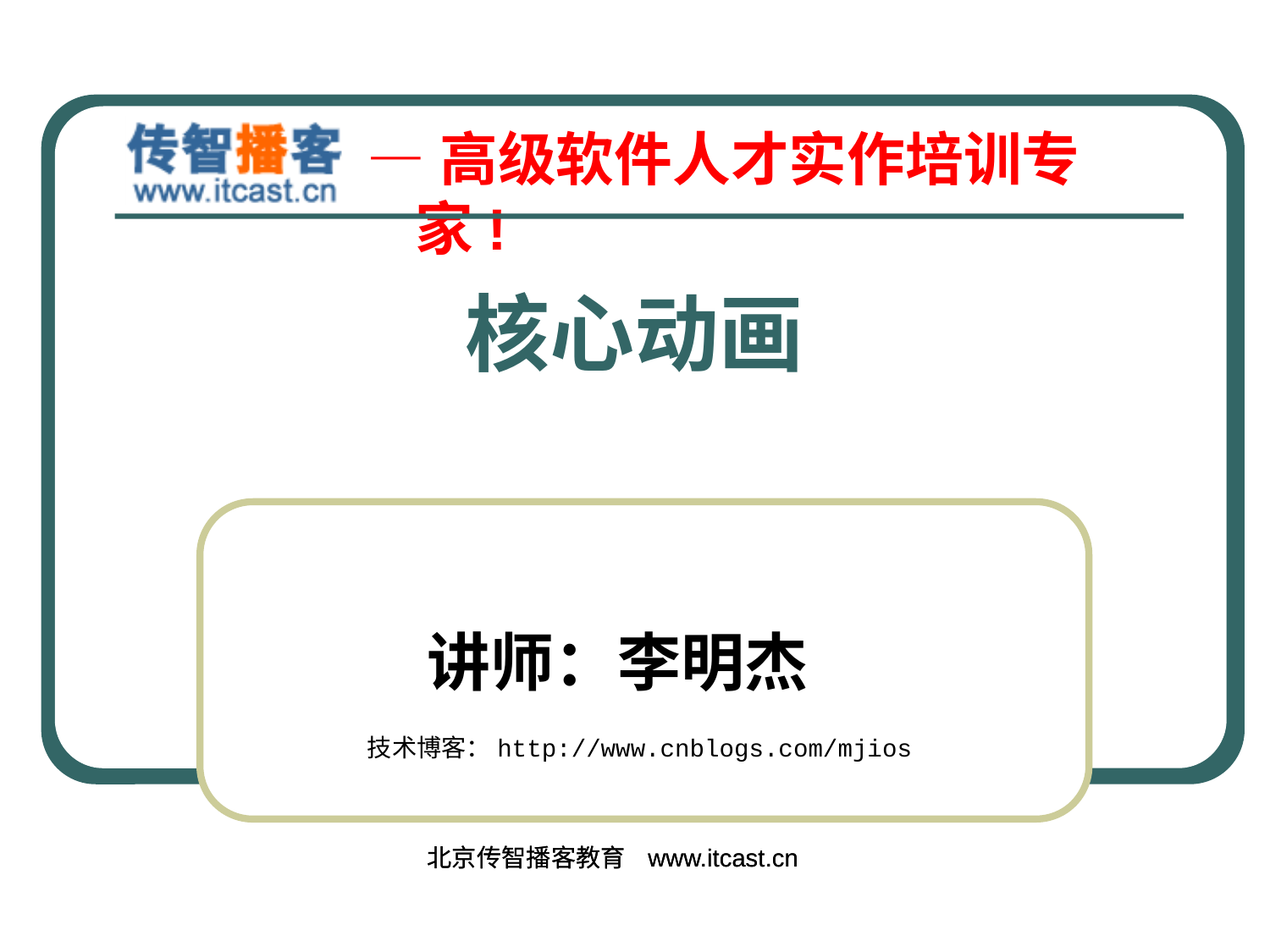

核心动画
讲师：李明杰
技术博客：http://www.cnblogs.com/mjios
北京传智播客教育   www.itcast.cn
北京传智播客教育   www.itcast.cn